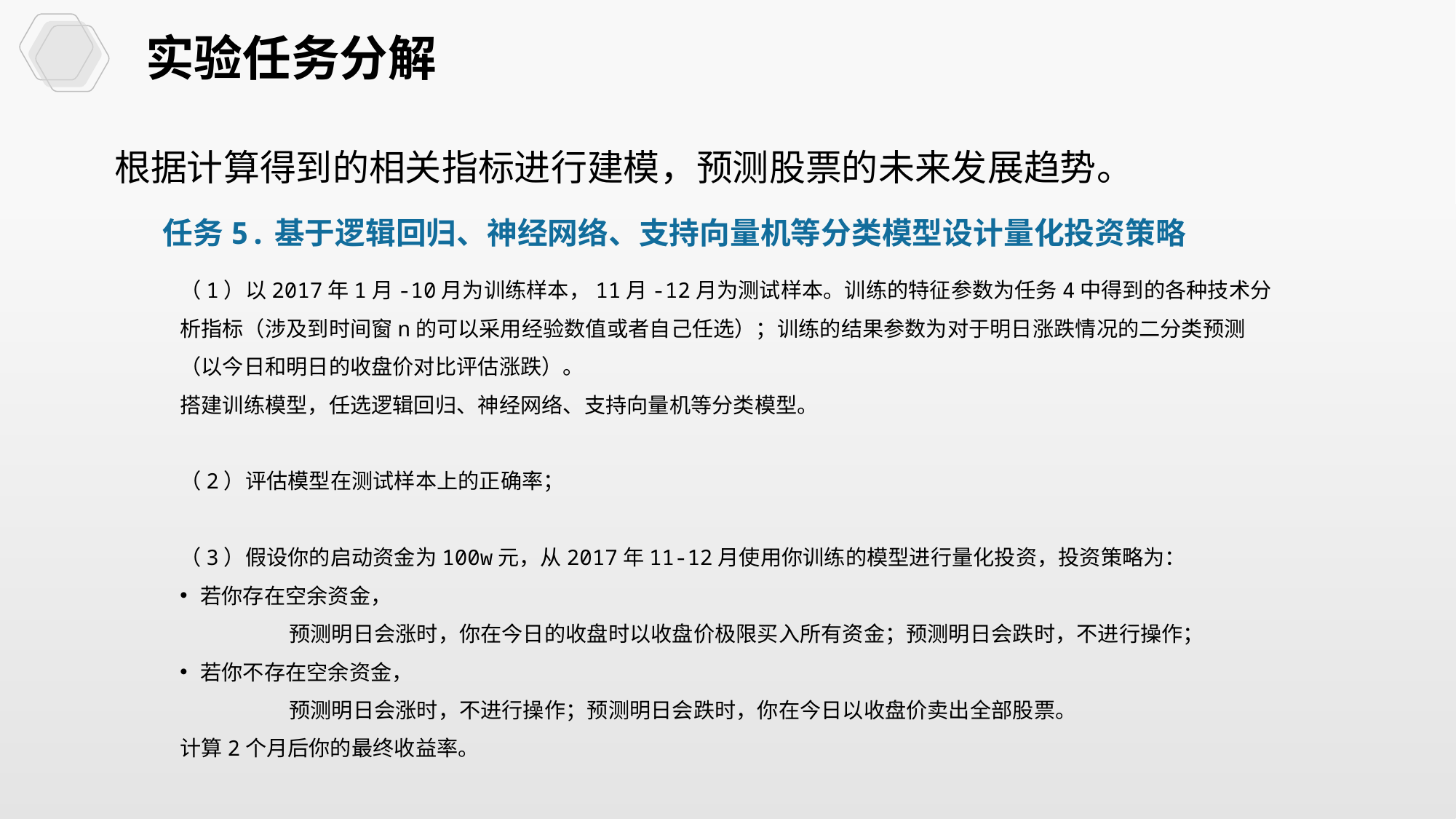

实验任务分解
根据计算得到的相关指标进行建模，预测股票的未来发展趋势。
任务5.基于逻辑回归、神经网络、支持向量机等分类模型设计量化投资策略
（1）以2017年1月-10月为训练样本，11月-12月为测试样本。训练的特征参数为任务4中得到的各种技术分析指标（涉及到时间窗n的可以采用经验数值或者自己任选）；训练的结果参数为对于明日涨跌情况的二分类预测（以今日和明日的收盘价对比评估涨跌）。
搭建训练模型，任选逻辑回归、神经网络、支持向量机等分类模型。

（2）评估模型在测试样本上的正确率；

（3）假设你的启动资金为100w元，从2017年11-12月使用你训练的模型进行量化投资，投资策略为：
若你存在空余资金，
	预测明日会涨时，你在今日的收盘时以收盘价极限买入所有资金；预测明日会跌时，不进行操作；
若你不存在空余资金，
	预测明日会涨时，不进行操作；预测明日会跌时，你在今日以收盘价卖出全部股票。
计算2个月后你的最终收益率。